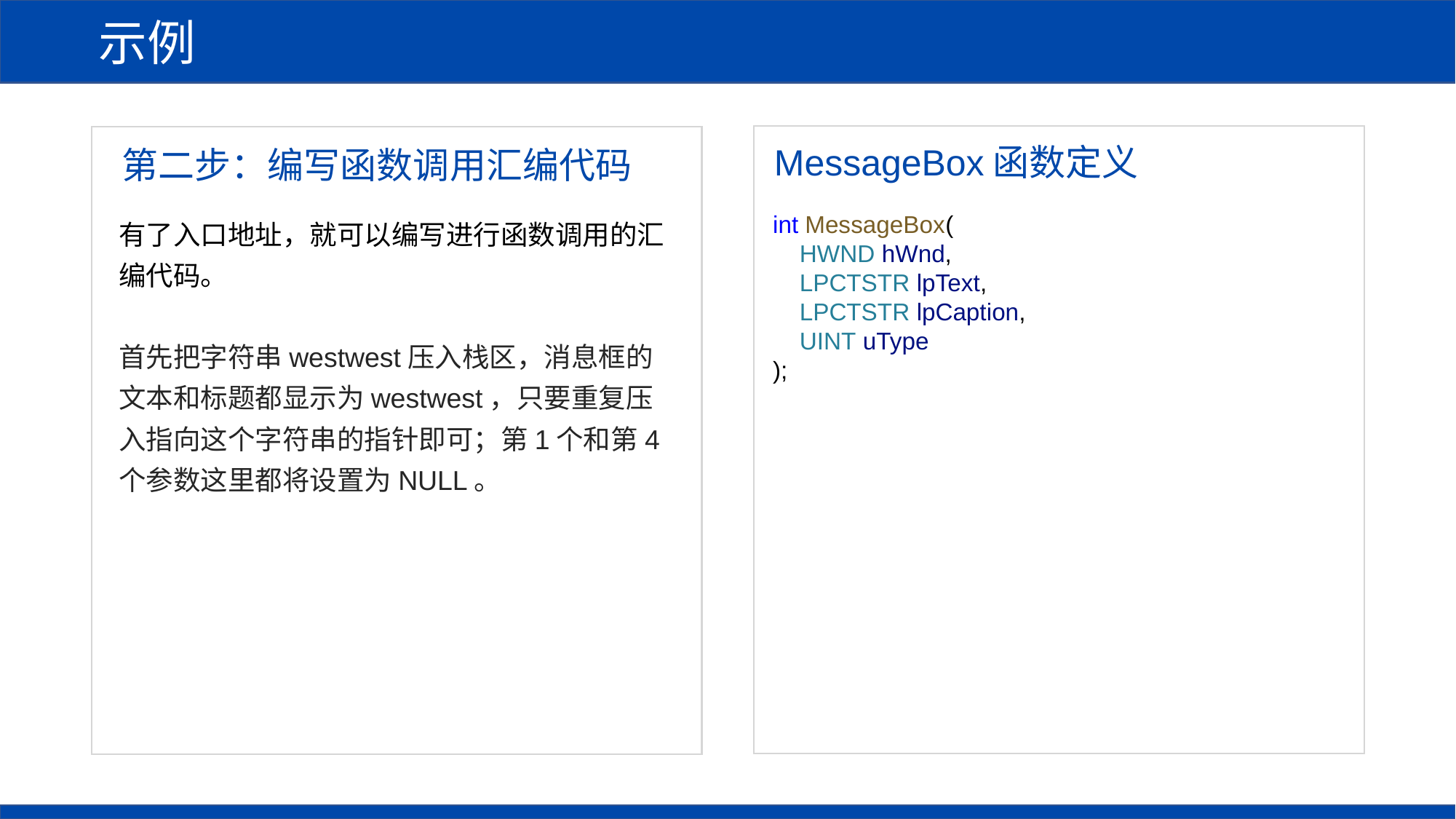

示例

MessageBox函数定义
第二步：编写函数调用汇编代码
有了入口地址，就可以编写进行函数调用的汇编代码。

首先把字符串westwest压入栈区，消息框的文本和标题都显示为westwest，只要重复压入指向这个字符串的指针即可；第1个和第4个参数这里都将设置为NULL。
int MessageBox(
    HWND hWnd,
    LPCTSTR lpText,
    LPCTSTR lpCaption,
    UINT uType
);